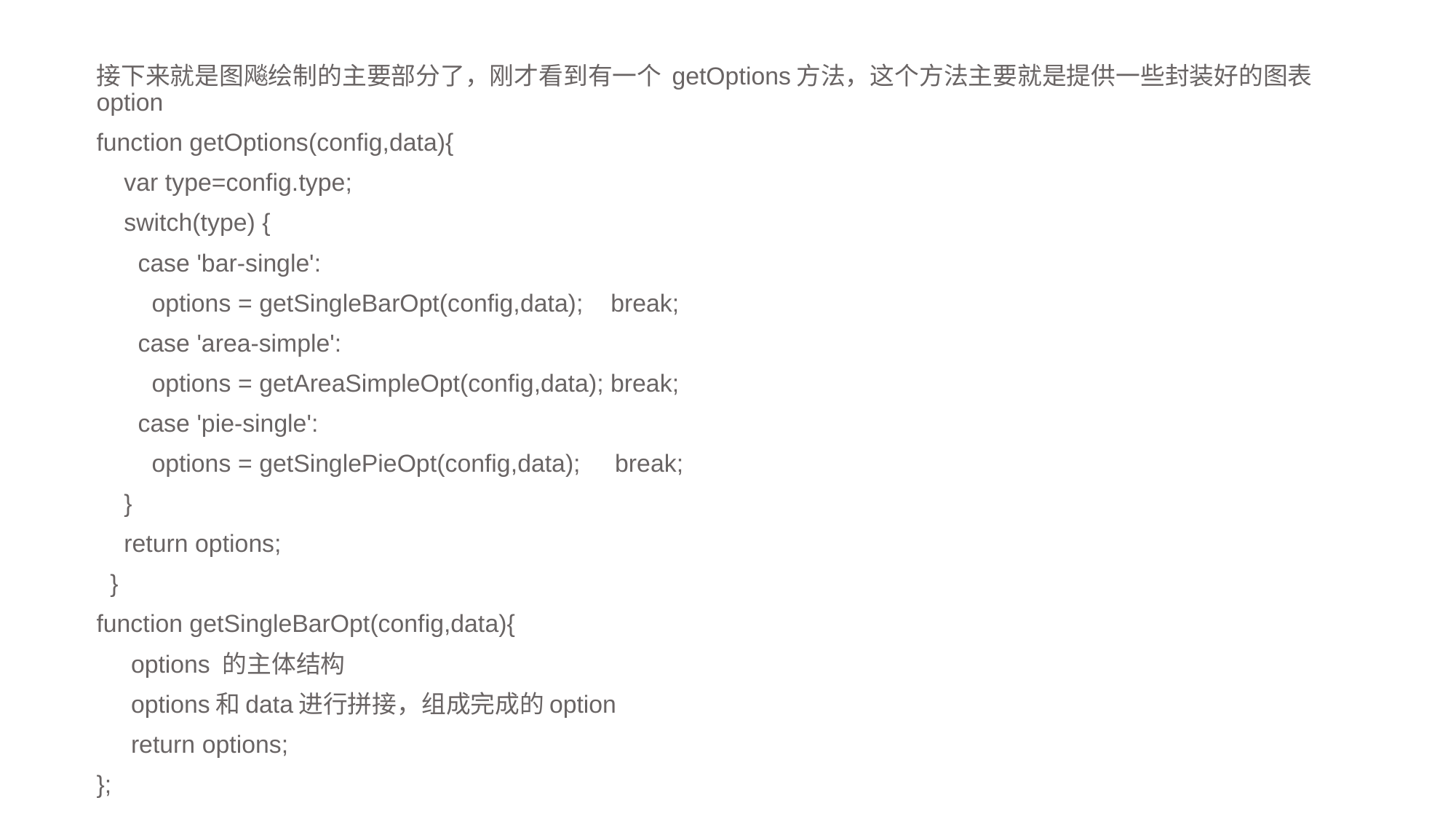

接下来就是图飚绘制的主要部分了，刚才看到有一个 getOptions方法，这个方法主要就是提供一些封装好的图表option
function getOptions(config,data){
    var type=config.type;
    switch(type) {
      case 'bar-single':
        options = getSingleBarOpt(config,data);    break;
      case 'area-simple':
        options = getAreaSimpleOpt(config,data); break;
      case 'pie-single':
        options = getSinglePieOpt(config,data);     break;
    }
    return options;
  }
function getSingleBarOpt(config,data){
     options 的主体结构
     options和data进行拼接，组成完成的option
     return options;
};